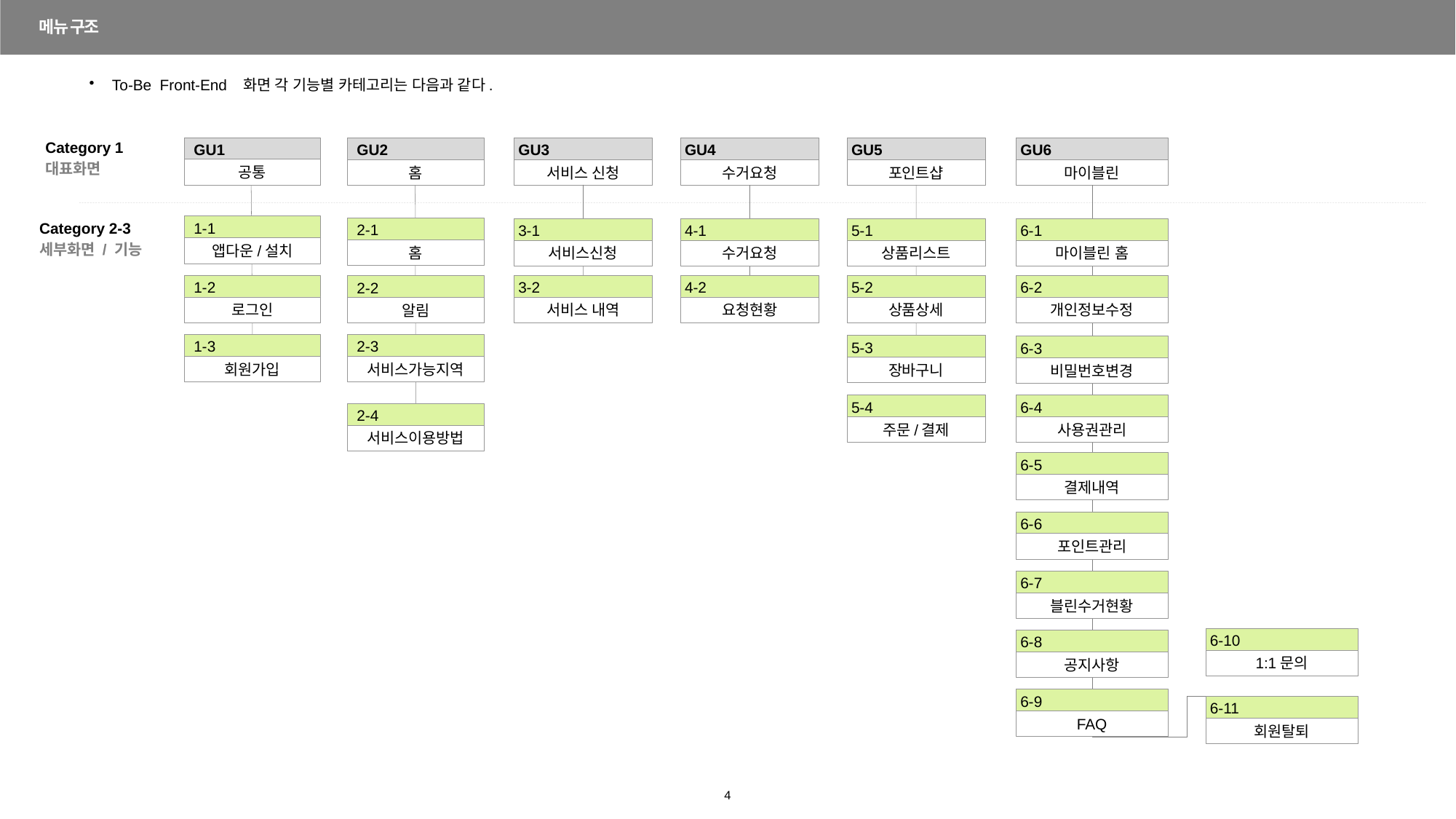

메뉴 구조
To-Be  Front-End   화면 각 기능별 카테고리는 다음과 같다.
Category 1
대표화면
GU1
GU2
GU3
GU4
GU5
GU6
공통
홈
서비스 신청
수거요청
포인트샵
마이블린

Category 2-3
세부화면 / 기능
1-1
2-1
3-1
4-1
5-1
6-1
앱다운/설치
홈
서비스신청
수거요청
상품리스트
마이블린 홈
1-2
3-2
4-2
5-2
6-2
2-2
로그인
요청현황
상품상세
개인정보수정
서비스 내역
알림
1-3
2-3
5-3
6-3
회원가입
서비스가능지역
장바구니
비밀번호변경
5-4
6-4
2-4
주문/결제
사용권관리
서비스이용방법
6-5
결제내역
6-6
포인트관리
6-7
블린수거현황
6-10
6-8
1:1문의
공지사항
6-9
6-11
FAQ
회원탈퇴
4